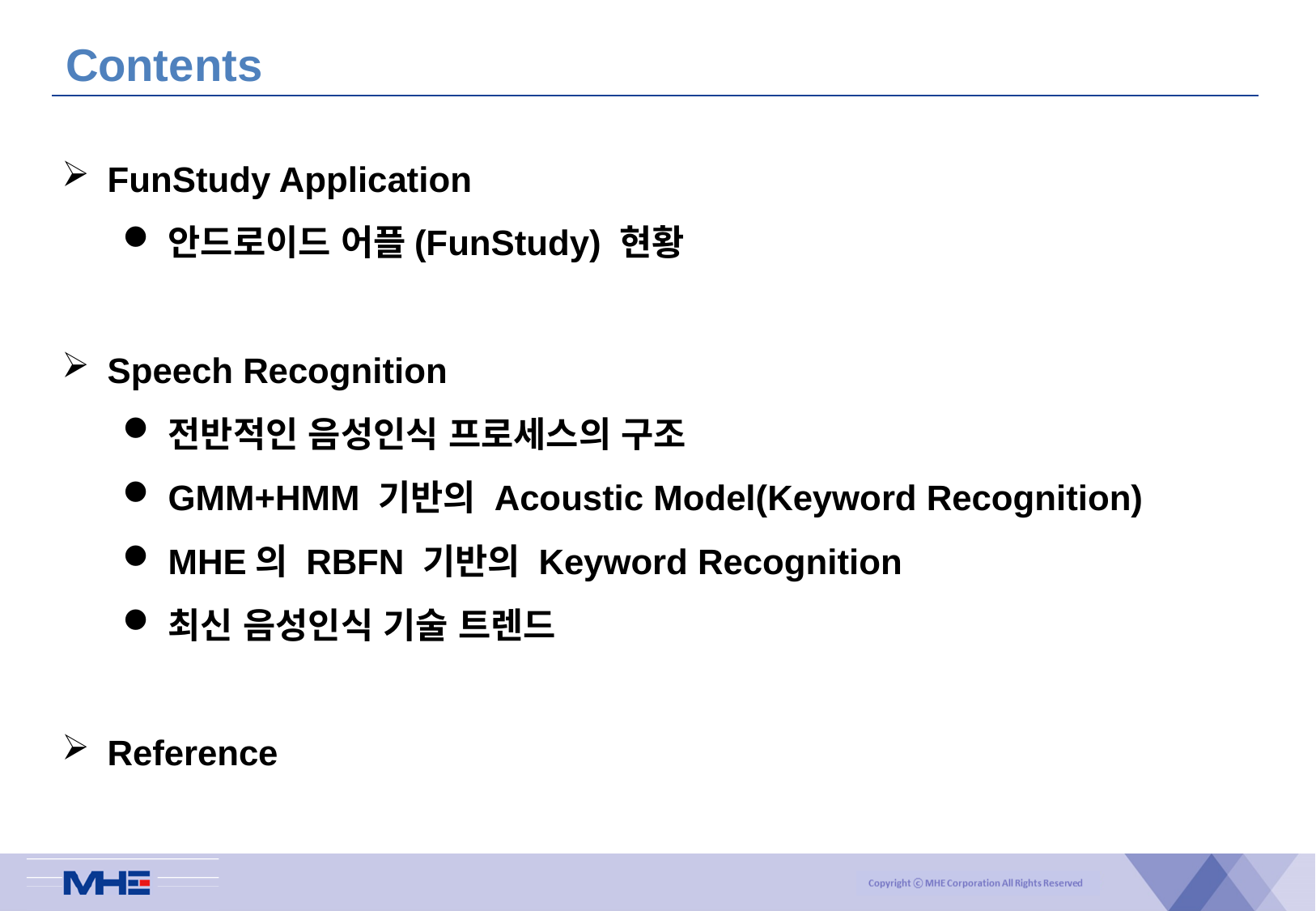

Contents
FunStudy Application
안드로이드 어플(FunStudy) 현황

Speech Recognition
전반적인 음성인식 프로세스의 구조
GMM+HMM 기반의 Acoustic Model(Keyword Recognition)
MHE의 RBFN 기반의 Keyword Recognition
최신 음성인식 기술 트렌드

Reference